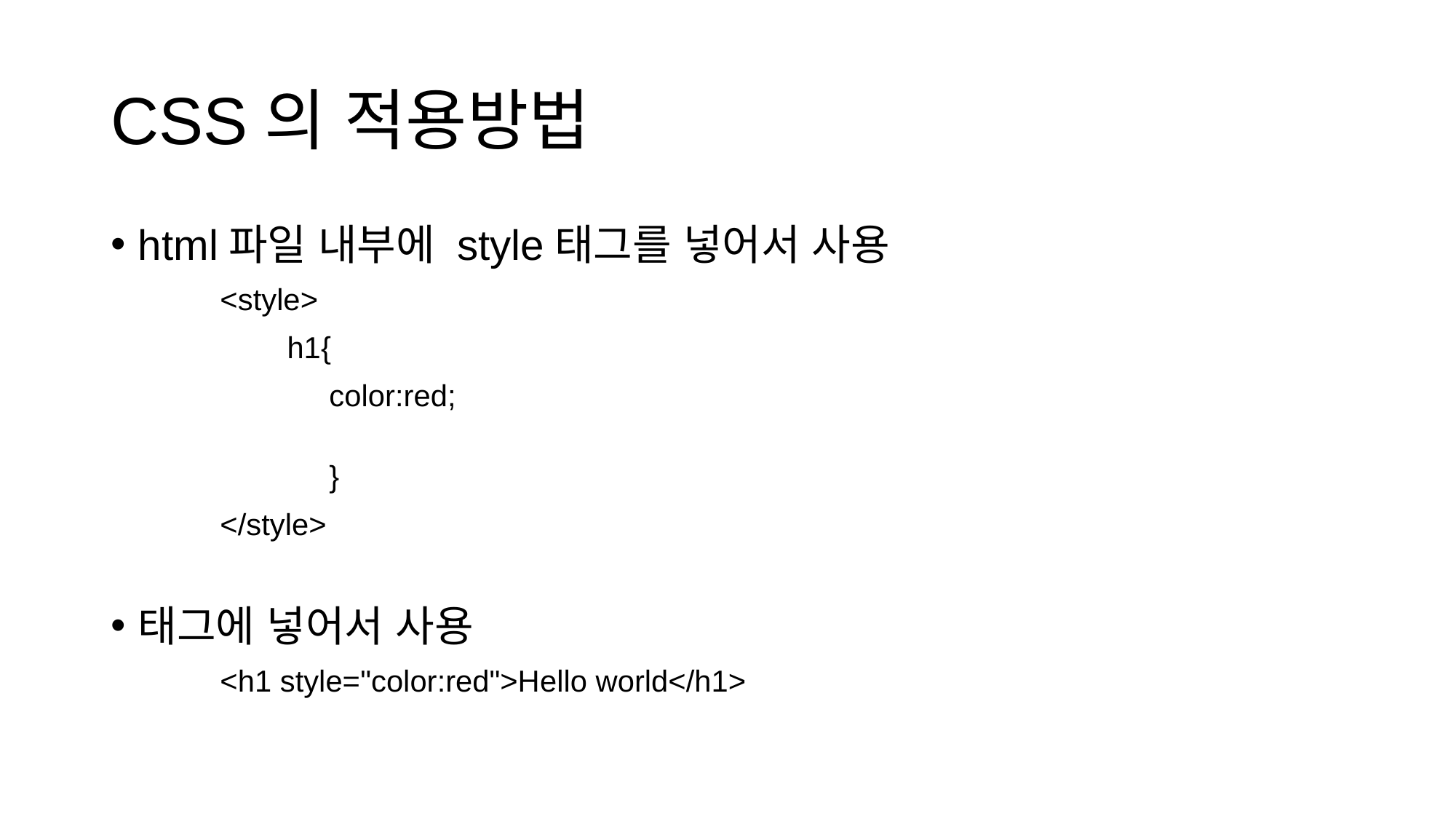

# CSS의 적용방법
html파일 내부에 style태그를 넣어서 사용
	<style>
	        h1{
            		color:red;
        		}
	</style>

태그에 넣어서 사용
	<h1 style="color:red">Hello world</h1>